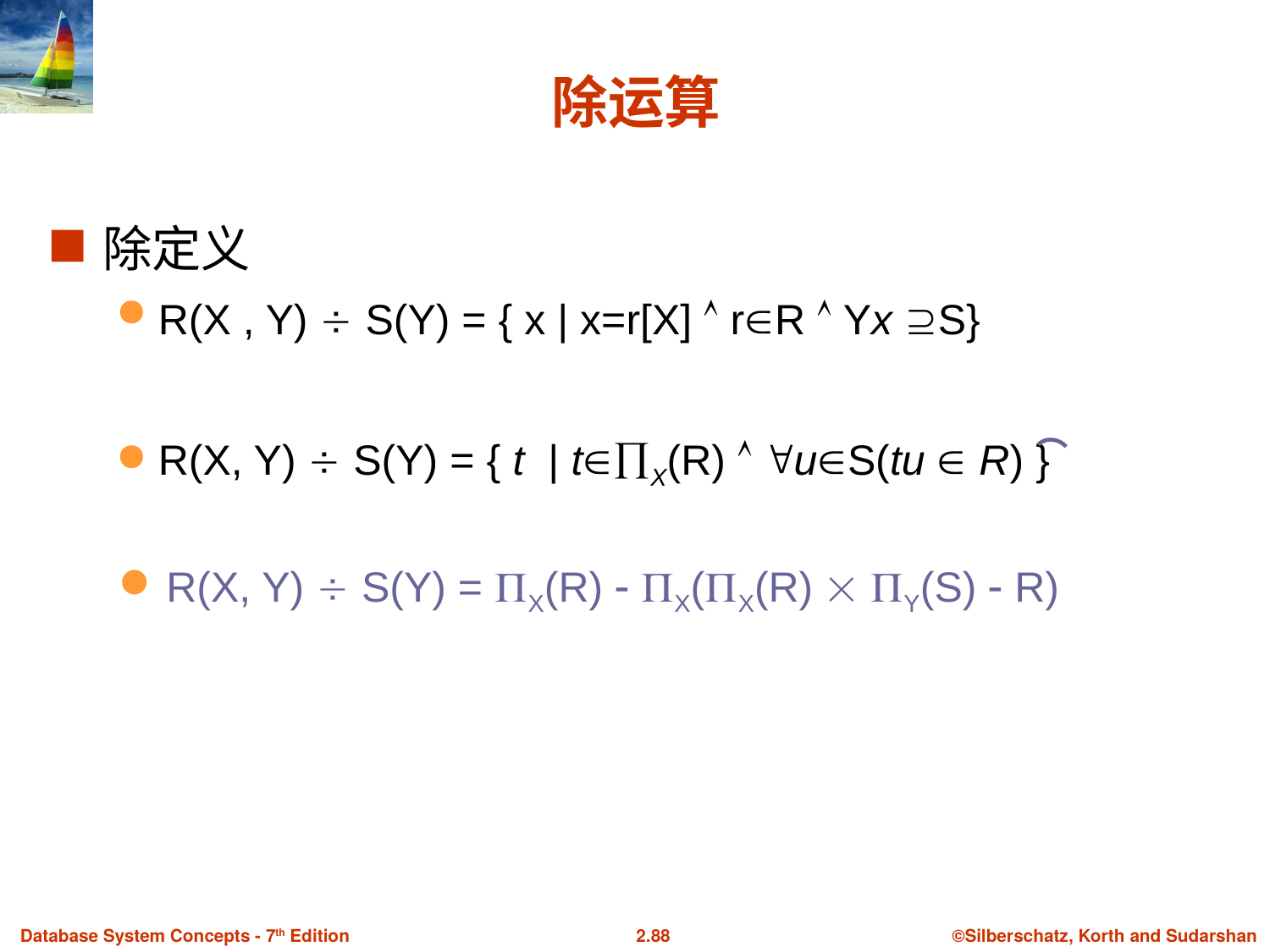

# 除运算
除定义
R(X , Y) ÷ S(Y) = { x | x=r[X] ∧ r∈R ∧ Yx ⊇S}

R(X, Y) ÷ S(Y) = { t  | t∈∏X(R) ∧ ∀u∈S(tu ∈ R) }

R(X, Y) ÷ S(Y) = ΠX(R) − ΠX(ΠX(R) × ΠY(S) − R)